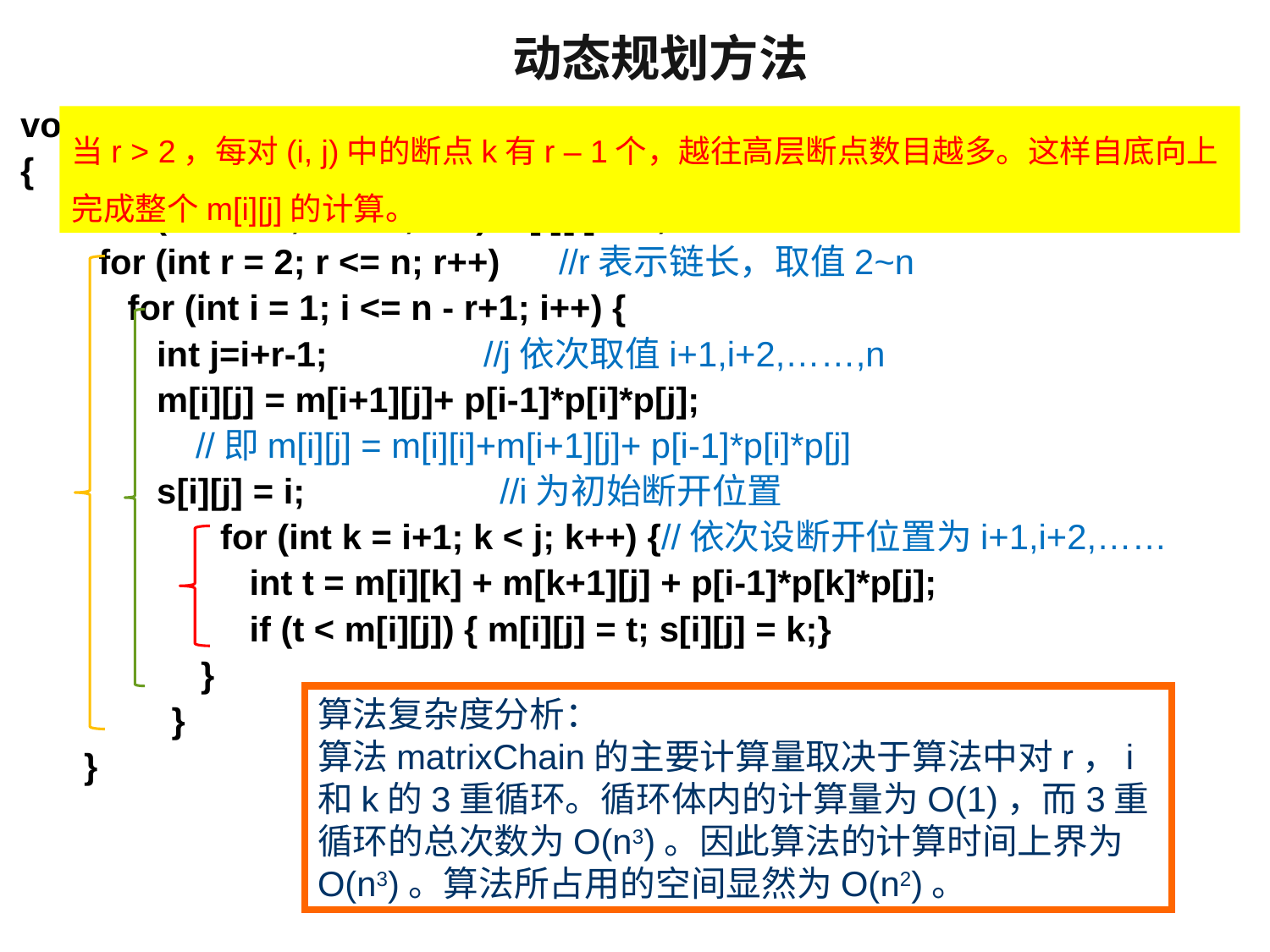

动态规划方法
void MatrixChain(int *p，int n，int **m，int **s)
{
        for (int i = 1; i <= n; i++) m[i][i] = 0;
        for (int r = 2; r <= n; r++)      //r表示链长，取值2~n
           for (int i = 1; i <= n - r+1; i++) {
              int j=i+r-1;                //j依次取值i+1,i+2,……,n
              m[i][j] = m[i+1][j]+ p[i-1]*p[i]*p[j];
                  //即m[i][j] = m[i][i]+m[i+1][j]+ p[i-1]*p[i]*p[j]
              s[i][j] = i;                    //i为初始断开位置
              for (int k = i+1; k < j; k++) {//依次设断开位置为i+1,i+2,……
                 int t = m[i][k] + m[k+1][j] + p[i-1]*p[k]*p[j];
                 if (t < m[i][j]) { m[i][j] = t; s[i][j] = k;}
            }
         }
}
当r > 2，每对(i, j)中的断点k有r – 1个，越往高层断点数目越多。这样自底向上完成整个m[i][j]的计算。

算法复杂度分析：
算法matrixChain的主要计算量取决于算法中对r，i和k的3重循环。循环体内的计算量为O(1)，而3重循环的总次数为O(n3)。因此算法的计算时间上界为O(n3)。算法所占用的空间显然为O(n2)。